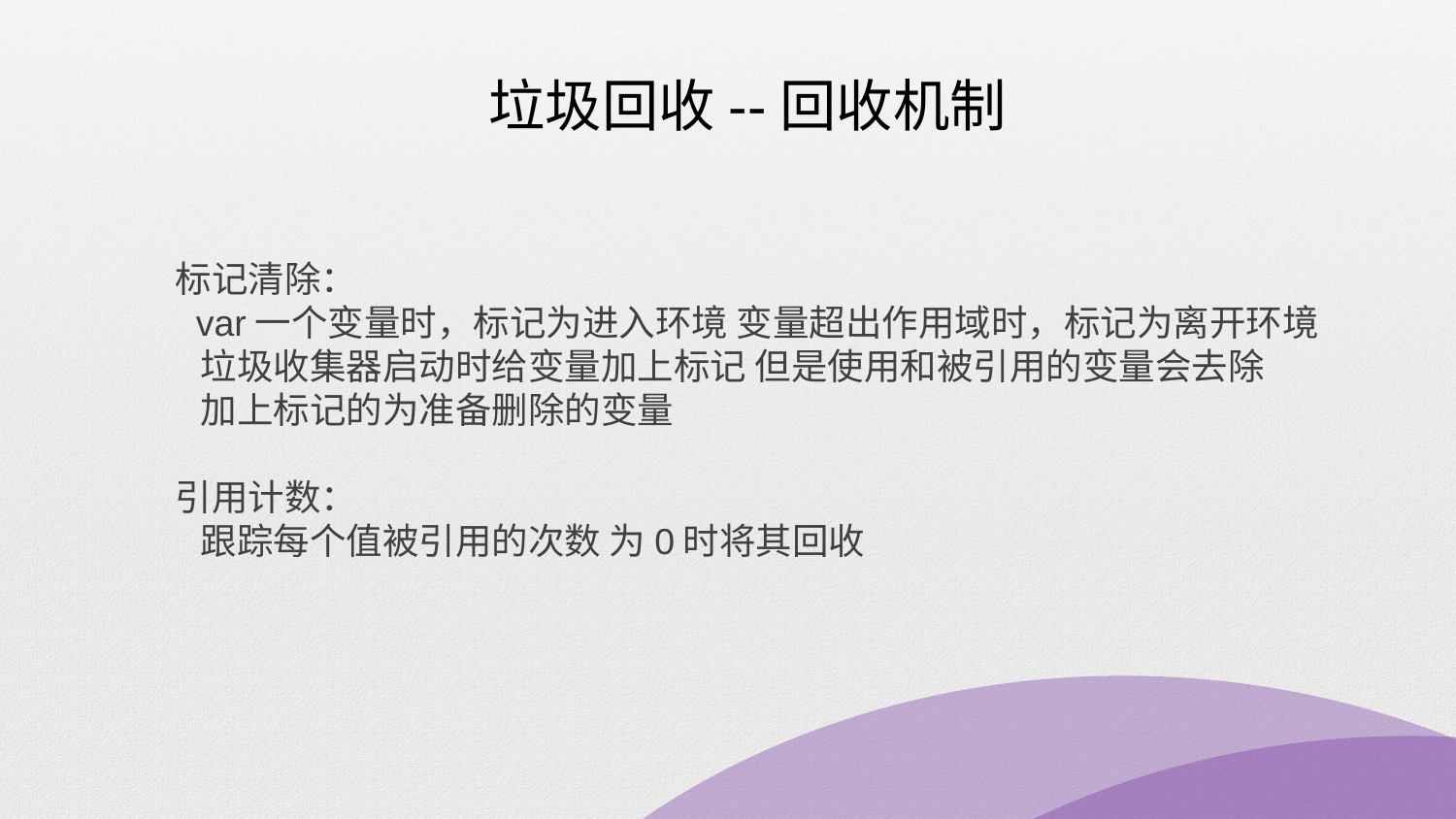

垃圾回收--回收机制
标记清除：
  var一个变量时，标记为进入环境 变量超出作用域时，标记为离开环境
  垃圾收集器启动时给变量加上标记 但是使用和被引用的变量会去除
  加上标记的为准备删除的变量

引用计数：
  跟踪每个值被引用的次数 为0时将其回收